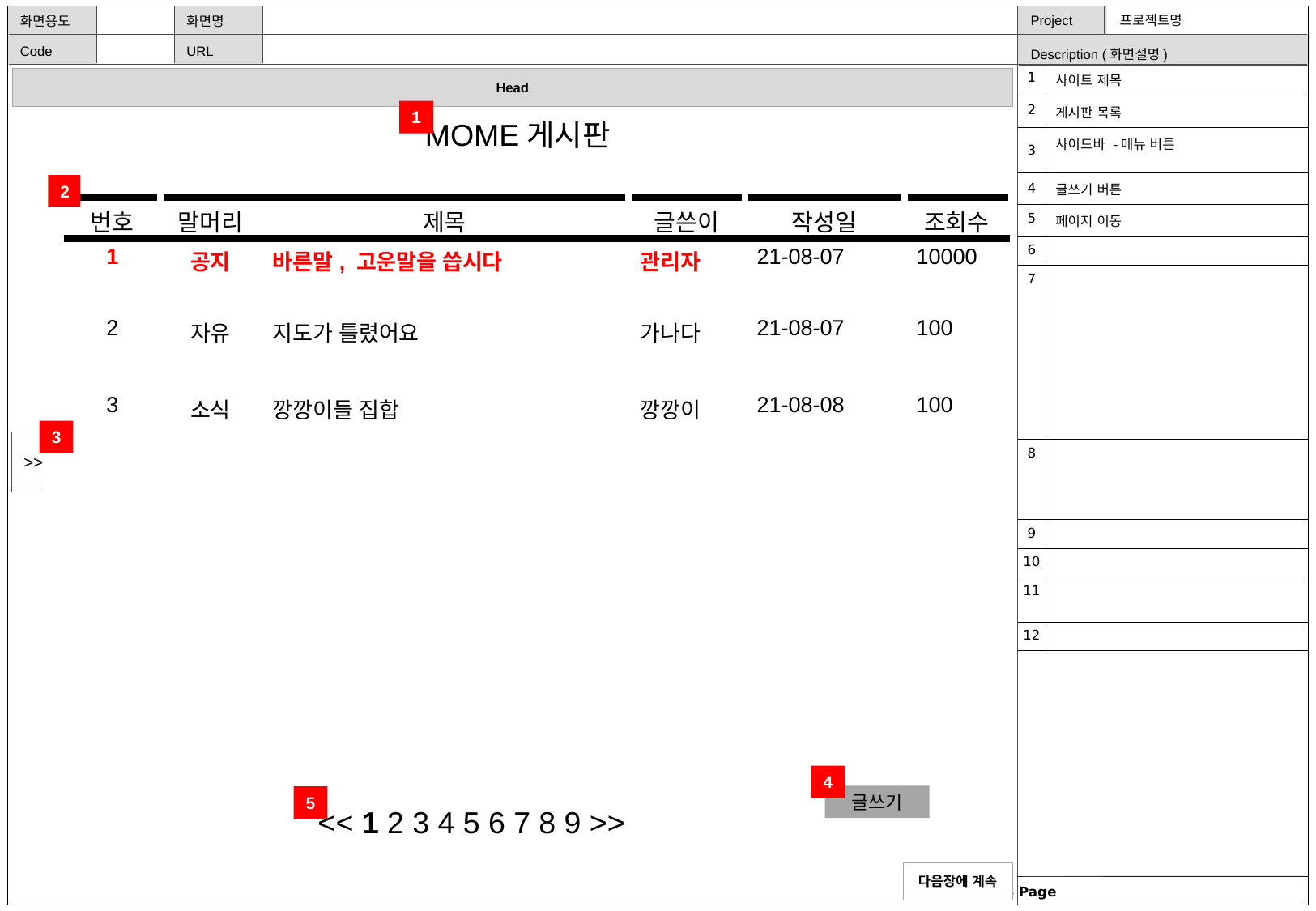

| 1 | 사이트 제목 |
| --- | --- |
| 2 | 게시판 목록 |
| 3 | 사이드바 -메뉴 버튼 |
| 4 | 글쓰기 버튼 |
| 5 | 페이지 이동 |
| 6 |  |
| 7 |  |
| 8 |  |
| 9 |  |
| 10 |  |
| 11 |  |
| 12 |  |
1
MOME게시판
2
| 번호 | 말머리 | 제목 | 글쓴이 | 작성일 | 조회수 |
| --- | --- | --- | --- | --- | --- |
| 1 | 공지 | 바른말, 고운말을 씁시다 | 관리자 | 21-08-07 | 10000 |
| 2 | 자유 | 지도가 틀렸어요 | 가나다 | 21-08-07 | 100 |
| 3 | 소식 | 깡깡이들 집합 | 깡깡이 | 21-08-08 | 100 |
|  |  |  |  |  |  |
|  |  |  |  |  |  |
|  |  |  |  |  |  |
|  |  |  |  |  |  |
3
>>
4
글쓰기
5
<< 1 2 3 4 5 6 7 8 9 >>